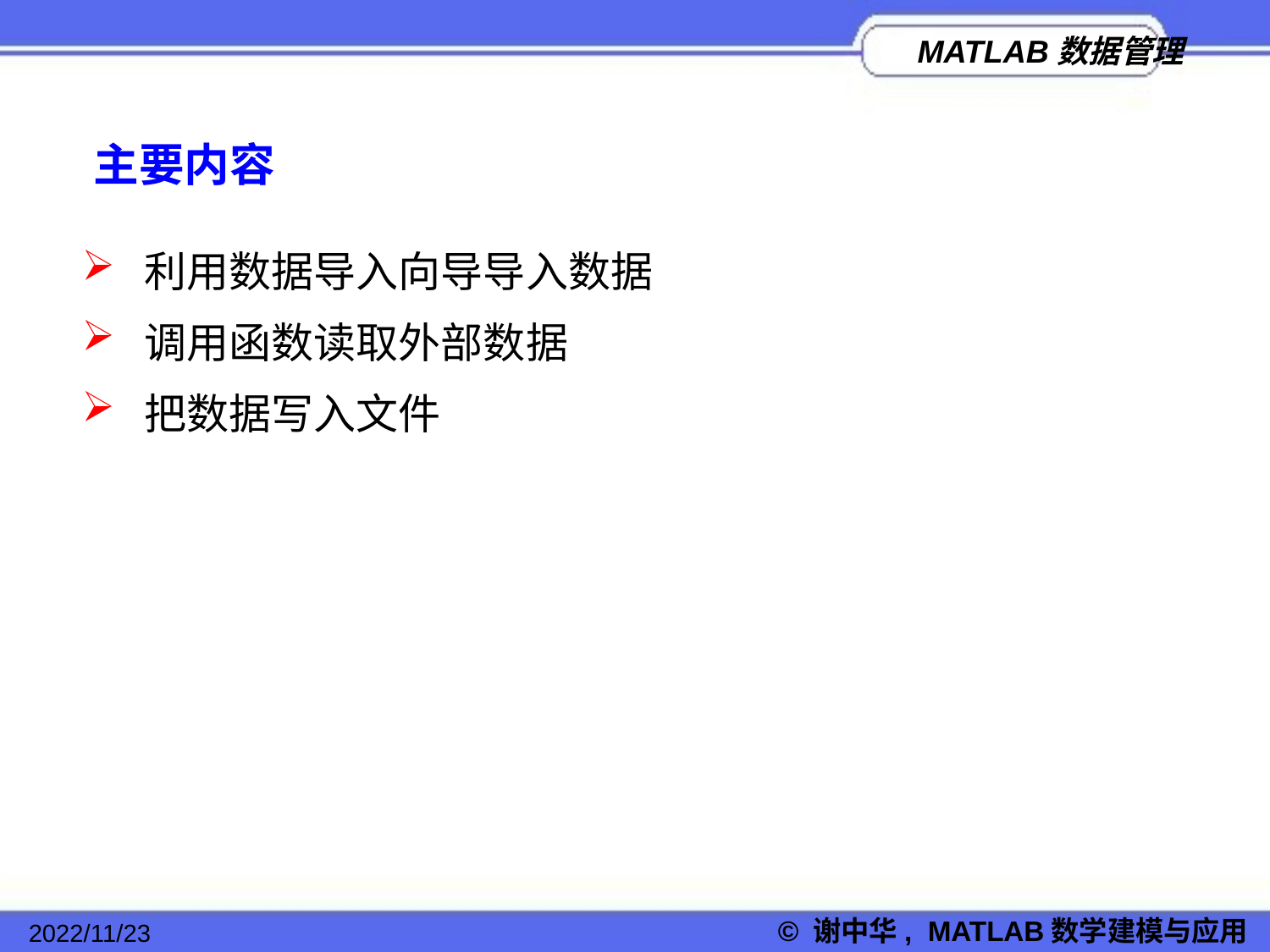

主要内容
  利用数据导入向导导入数据
  调用函数读取外部数据
  把数据写入文件
© 谢中华,  MATLAB数学建模与应用